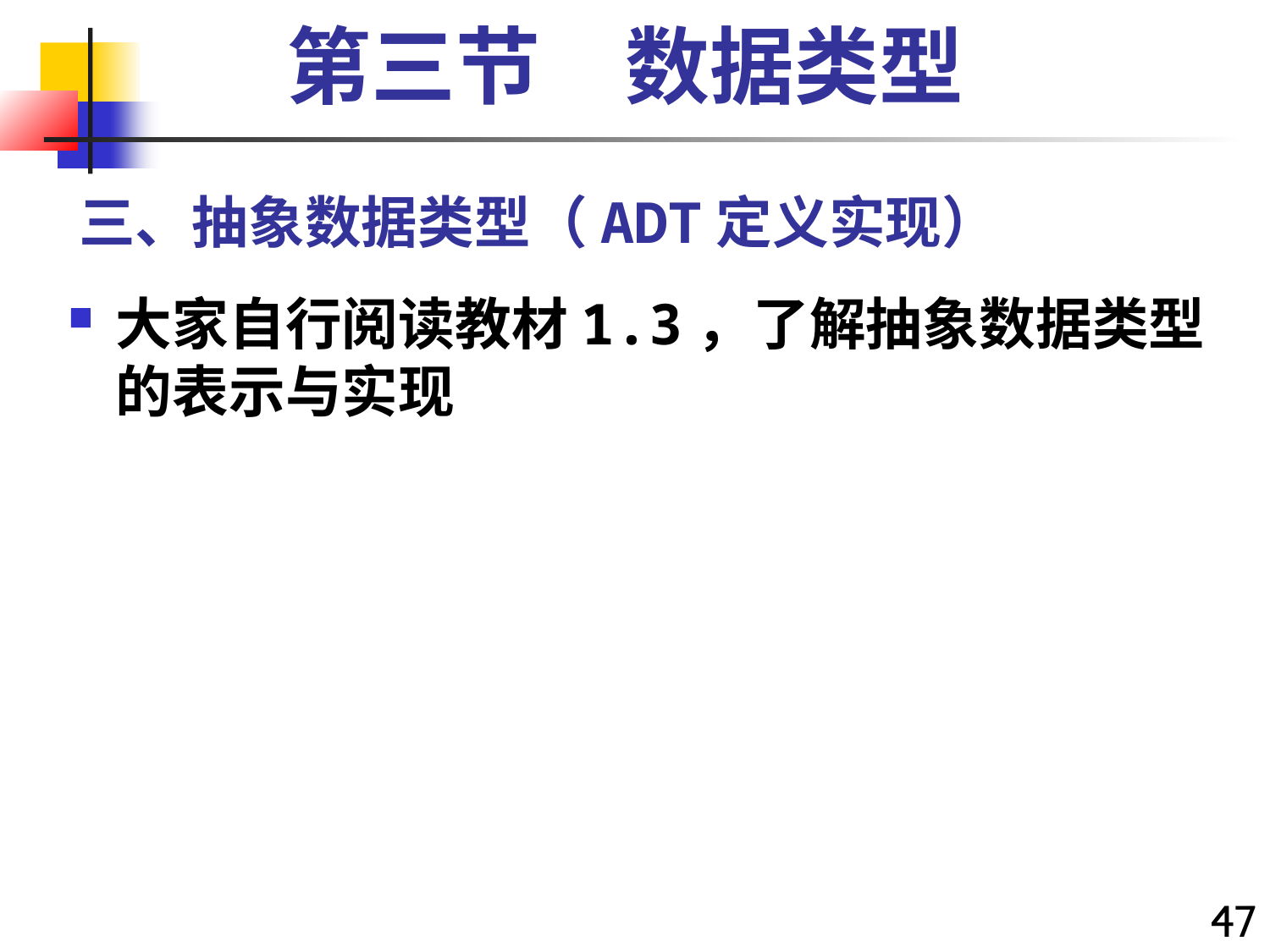

第三节　数据类型
三、抽象数据类型（ADT定义实现）
大家自行阅读教材1.3，了解抽象数据类型的表示与实现
47